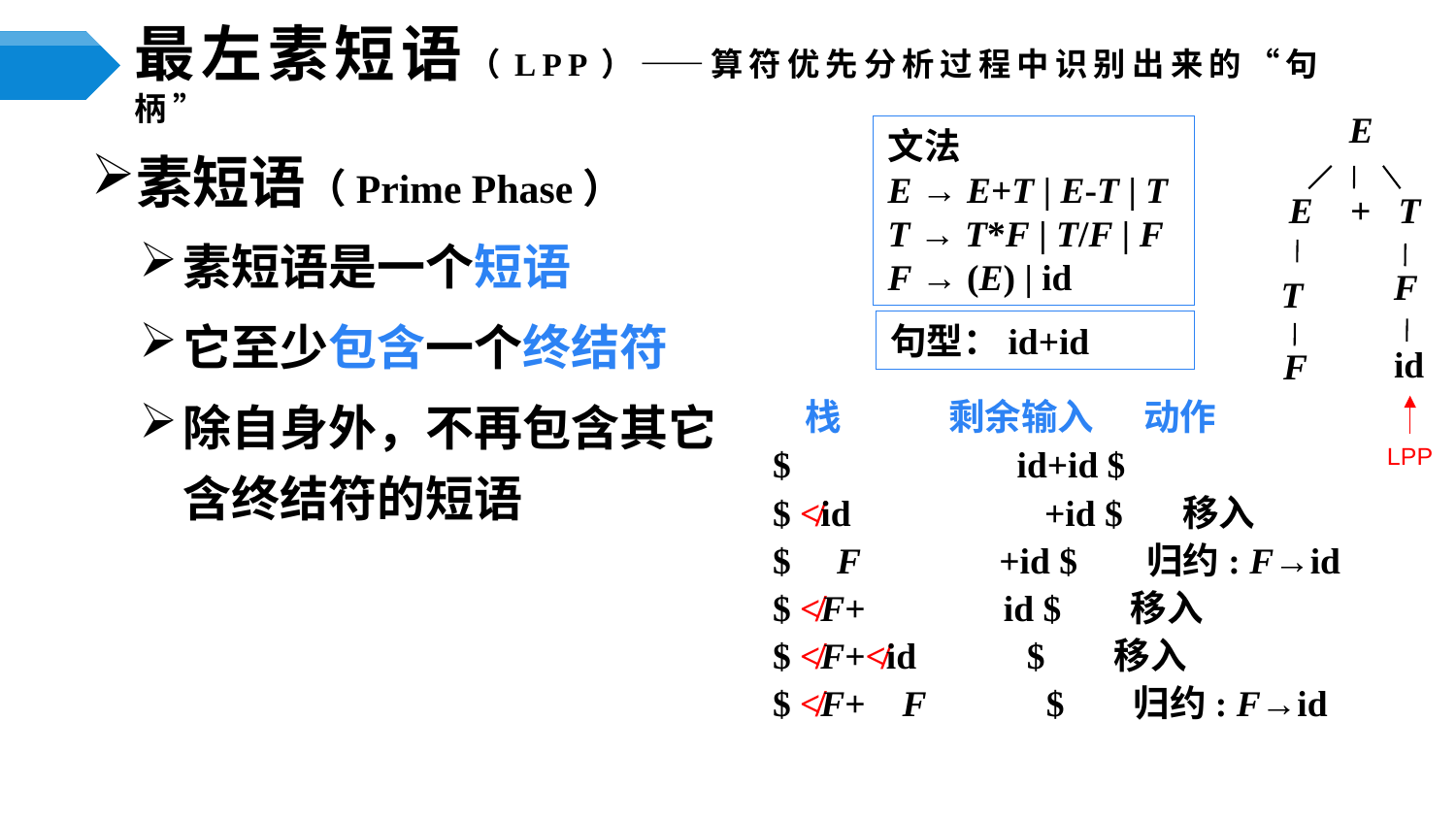

# 最左素短语（LPP）——算符优先分析过程中识别出来的“句柄”
E
E    +   T
F
T
id
F
文法
E → E+T | E-T | T
T → T*F | T/F | F
F → (E) | id
素短语（Prime Phase）
素短语是一个短语
它至少包含一个终结符
除自身外，不再包含其它含终结符的短语
句型：id+id
    栈             剩余输入      动作
 $ 		       id+id $
 $ ≮id 	          +id $     移入
 $     F               +id $      归约: F→id
 $ ≮F+               id $      移入
 $ ≮F+≮id            $      移入
 $ ≮F+    F             $      归约: F→id

LPP